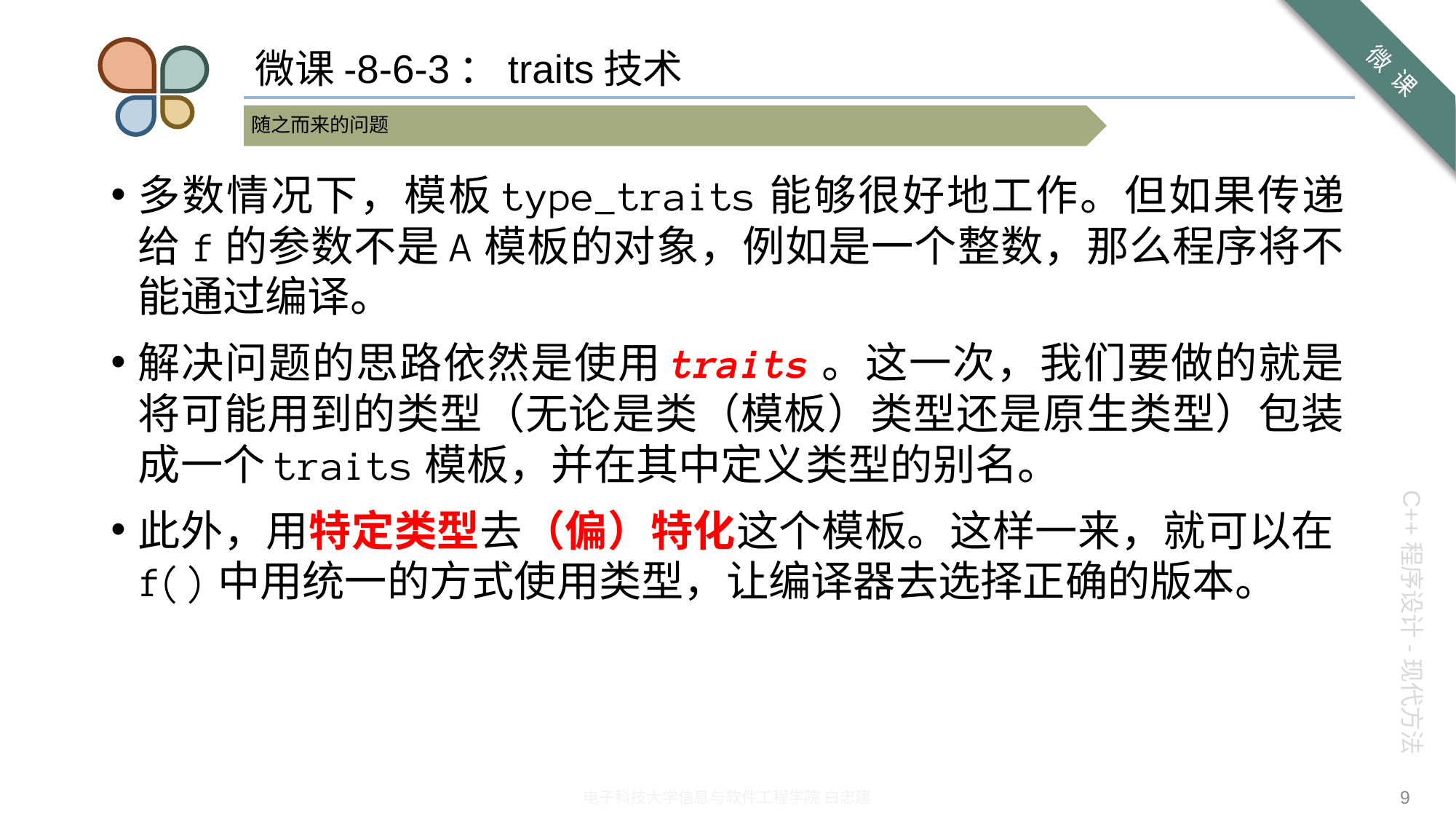

# 微课-8-6-3：traits技术
随之而来的问题
多数情况下，模板type_traits能够很好地工作。但如果传递给f的参数不是A模板的对象，例如是一个整数，那么程序将不能通过编译。
解决问题的思路依然是使用traits。这一次，我们要做的就是将可能用到的类型（无论是类（模板）类型还是原生类型）包装成一个traits模板，并在其中定义类型的别名。
此外，用特定类型去（偏）特化这个模板。这样一来，就可以在f()中用统一的方式使用类型，让编译器去选择正确的版本。
9